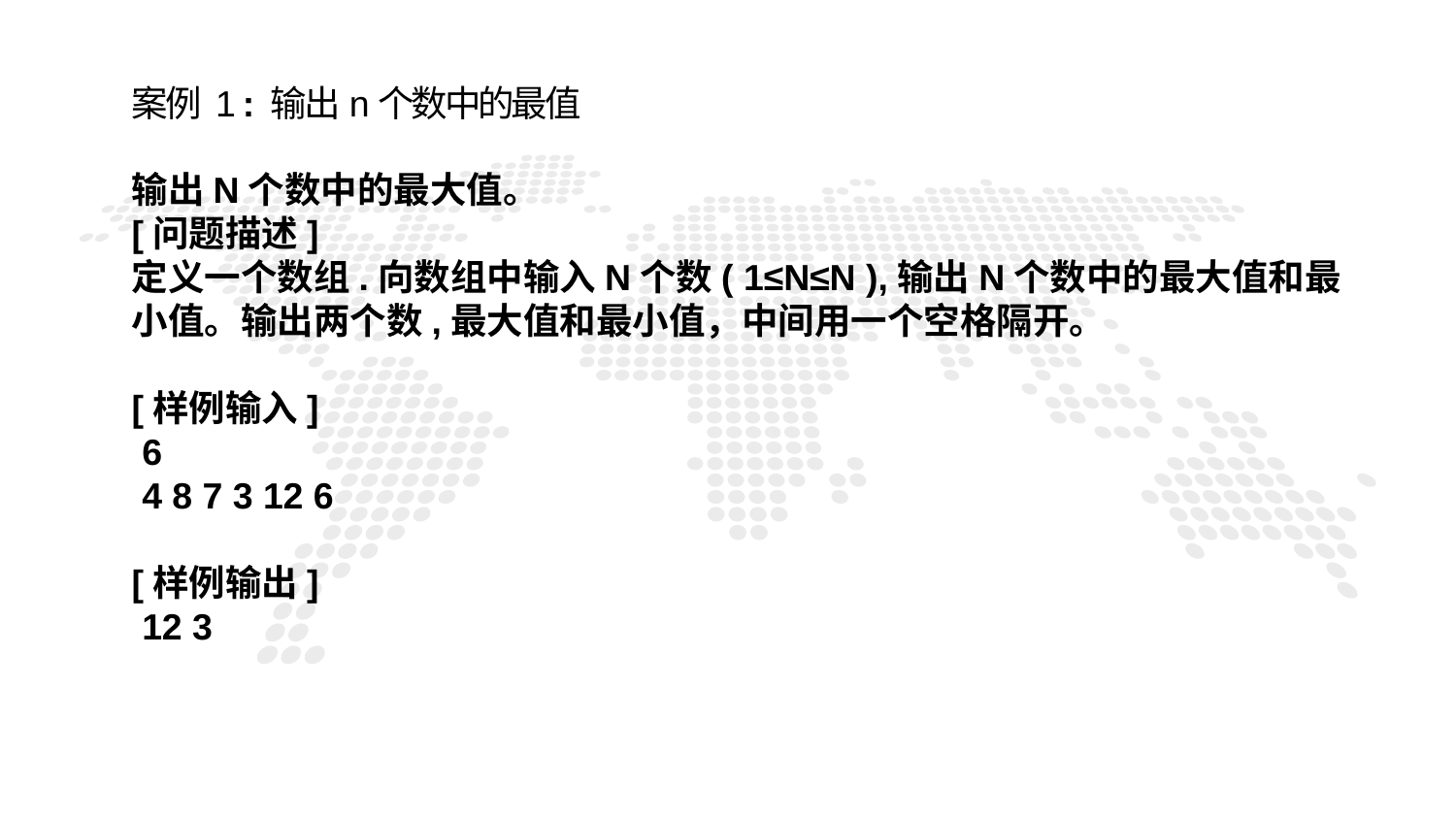

案例 1 : 输出n个数中的最值
输出N个数中的最大值。
[问题描述]
定义一个数组.向数组中输入N个数( 1≤N≤N ),输出N个数中的最大值和最小值。输出两个数,最大值和最小值，中间用一个空格隔开。

[样例输入]
 6
 4 8 7 3 12 6

[样例输出]
 12 3